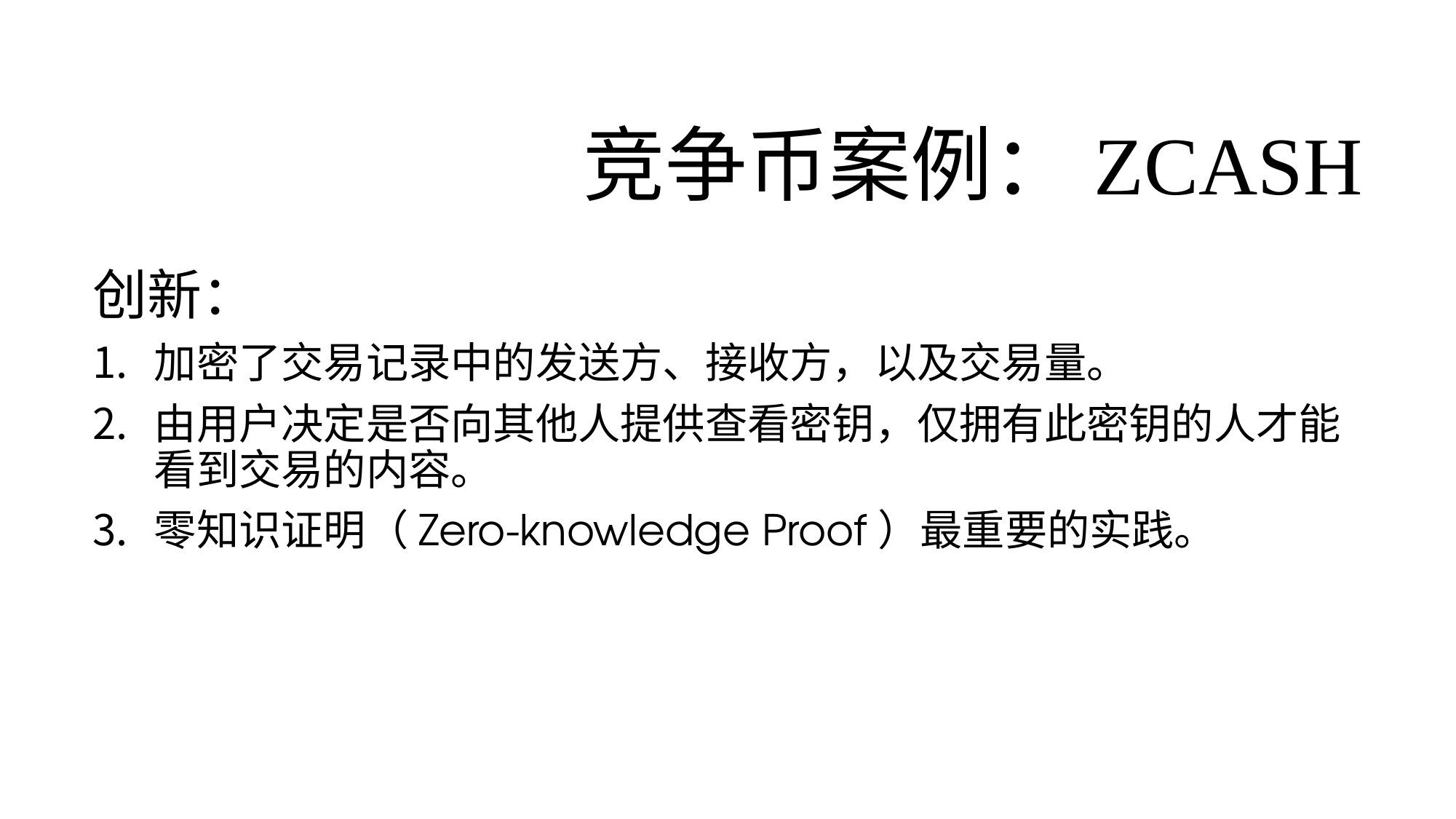

# 竞争币案例：Zcash
创新：
加密了交易记录中的发送方、接收方，以及交易量。
由用户决定是否向其他人提供查看密钥，仅拥有此密钥的人才能看到交易的内容。
零知识证明（Zero-knowledge Proof）最重要的实践。